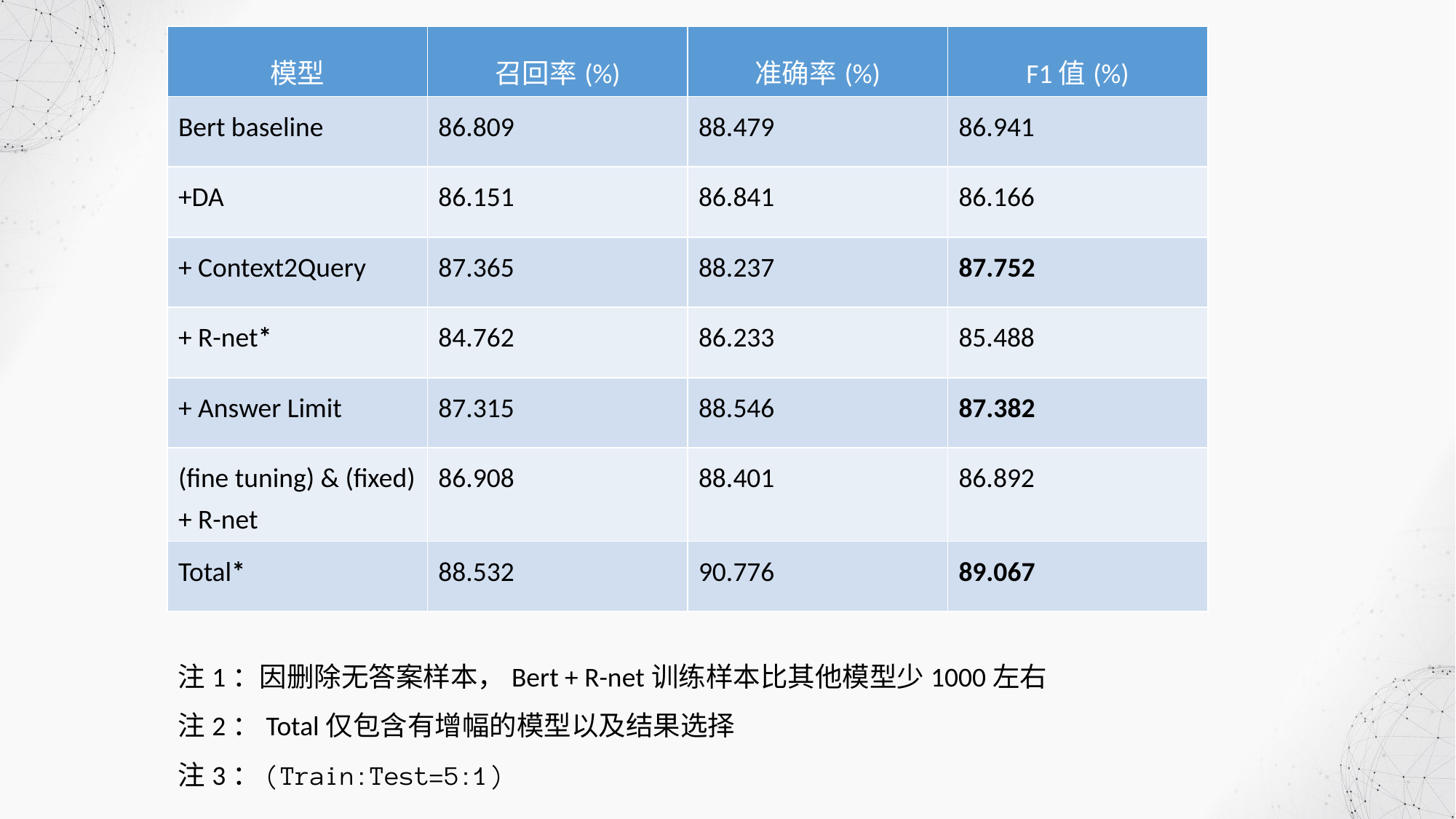

| 模型 | 召回率(%) | 准确率(%) | F1值(%) |
| --- | --- | --- | --- |
| Bert baseline | 86.809 | 88.479 | 86.941 |
| +DA | 86.151 | 86.841 | 86.166 |
| + Context2Query | 87.365 | 88.237 | 87.752 |
| + R-net\* | 84.762 | 86.233 | 85.488 |
| + Answer Limit | 87.315 | 88.546 | 87.382 |
| (fine tuning) & (fixed)+ R-net | 86.908 | 88.401 | 86.892 |
| Total\* | 88.532 | 90.776 | 89.067 |
注1：因删除无答案样本，Bert + R-net训练样本比其他模型少1000左右
注2：Total仅包含有增幅的模型以及结果选择
注3：(Train:Test=5:1)